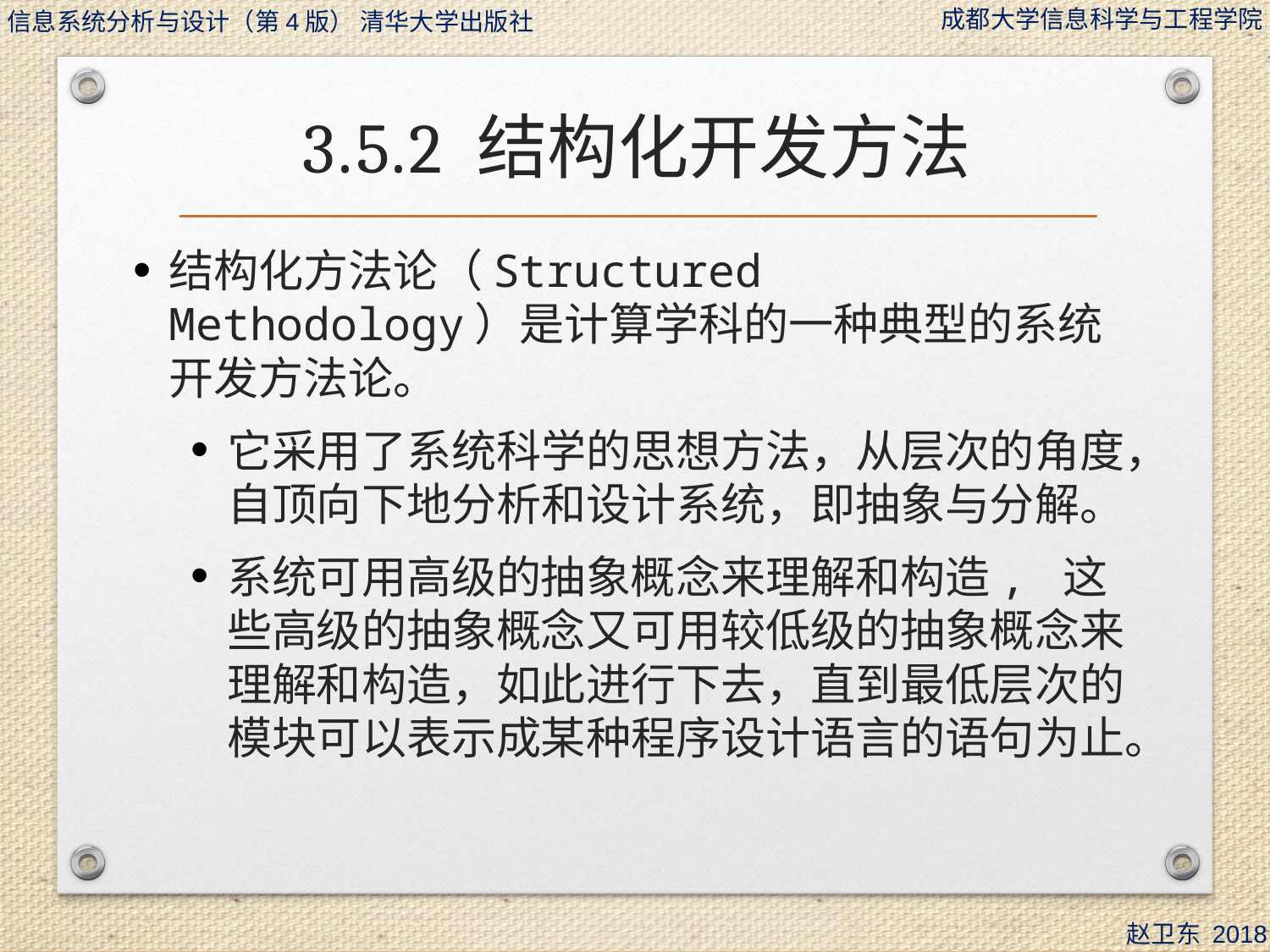

# 3.5.2 结构化开发方法
结构化方法论（Structured Methodology）是计算学科的一种典型的系统开发方法论。
它采用了系统科学的思想方法，从层次的角度，自顶向下地分析和设计系统，即抽象与分解。
系统可用高级的抽象概念来理解和构造, 这些高级的抽象概念又可用较低级的抽象概念来理解和构造，如此进行下去，直到最低层次的模块可以表示成某种程序设计语言的语句为止。